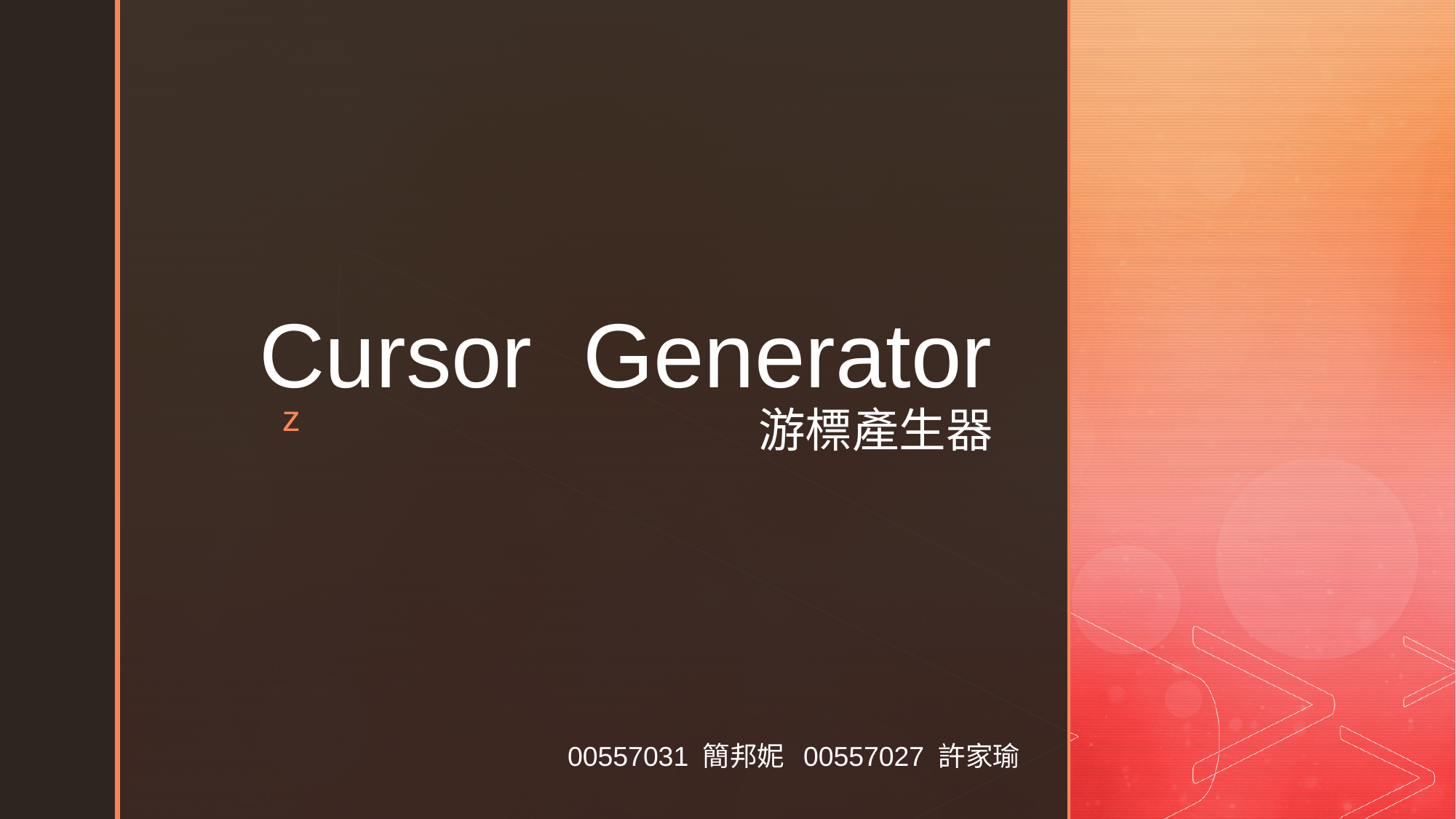

# Cursor  Generator 游標產生器
00557031 簡邦妮  00557027 許家瑜